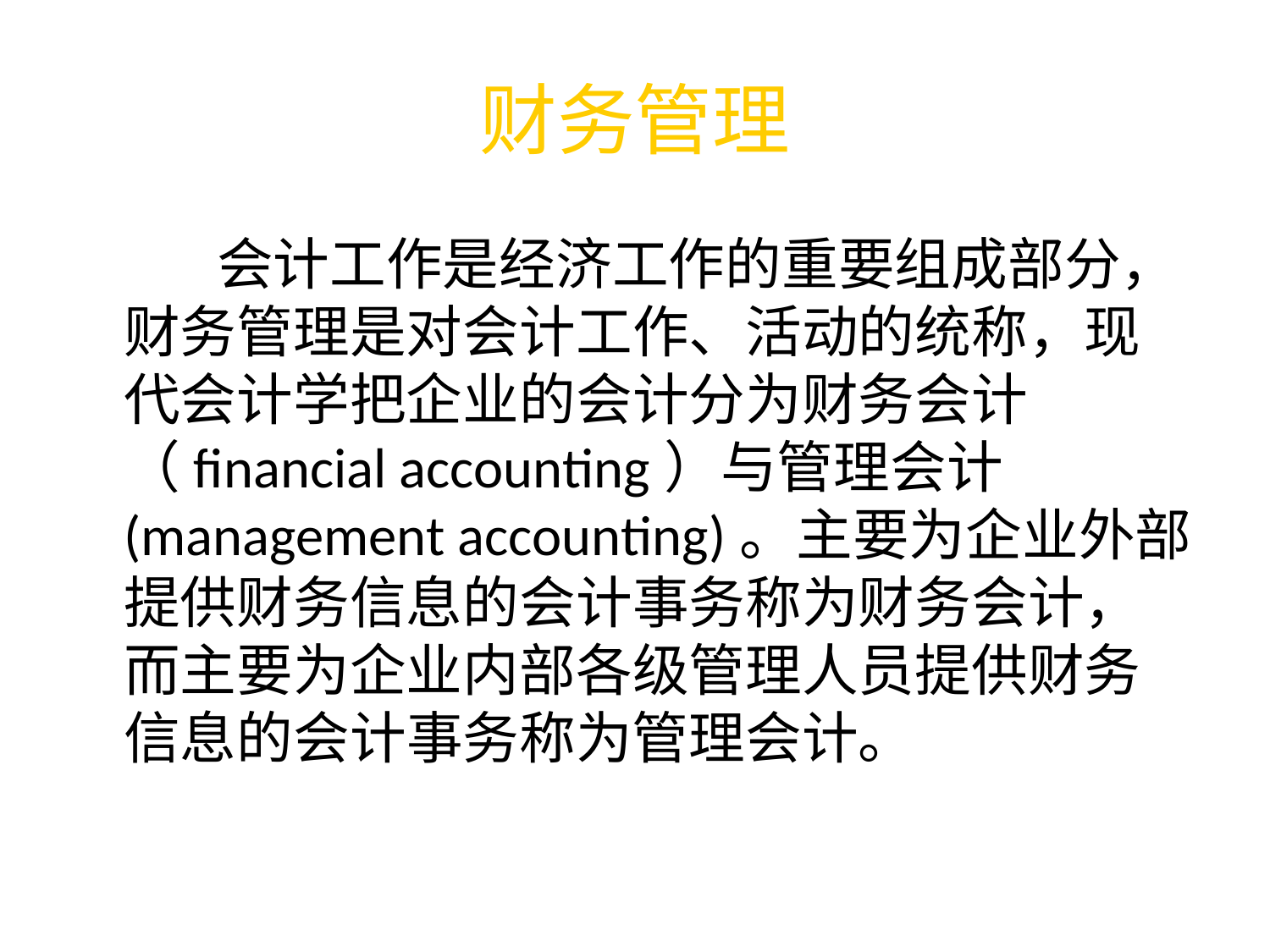

# 财务管理
          会计工作是经济工作的重要组成部分，财务管理是对会计工作、活动的统称，现代会计学把企业的会计分为财务会计（financial accounting）与管理会计(management accounting)。主要为企业外部提供财务信息的会计事务称为财务会计，而主要为企业内部各级管理人员提供财务信息的会计事务称为管理会计。